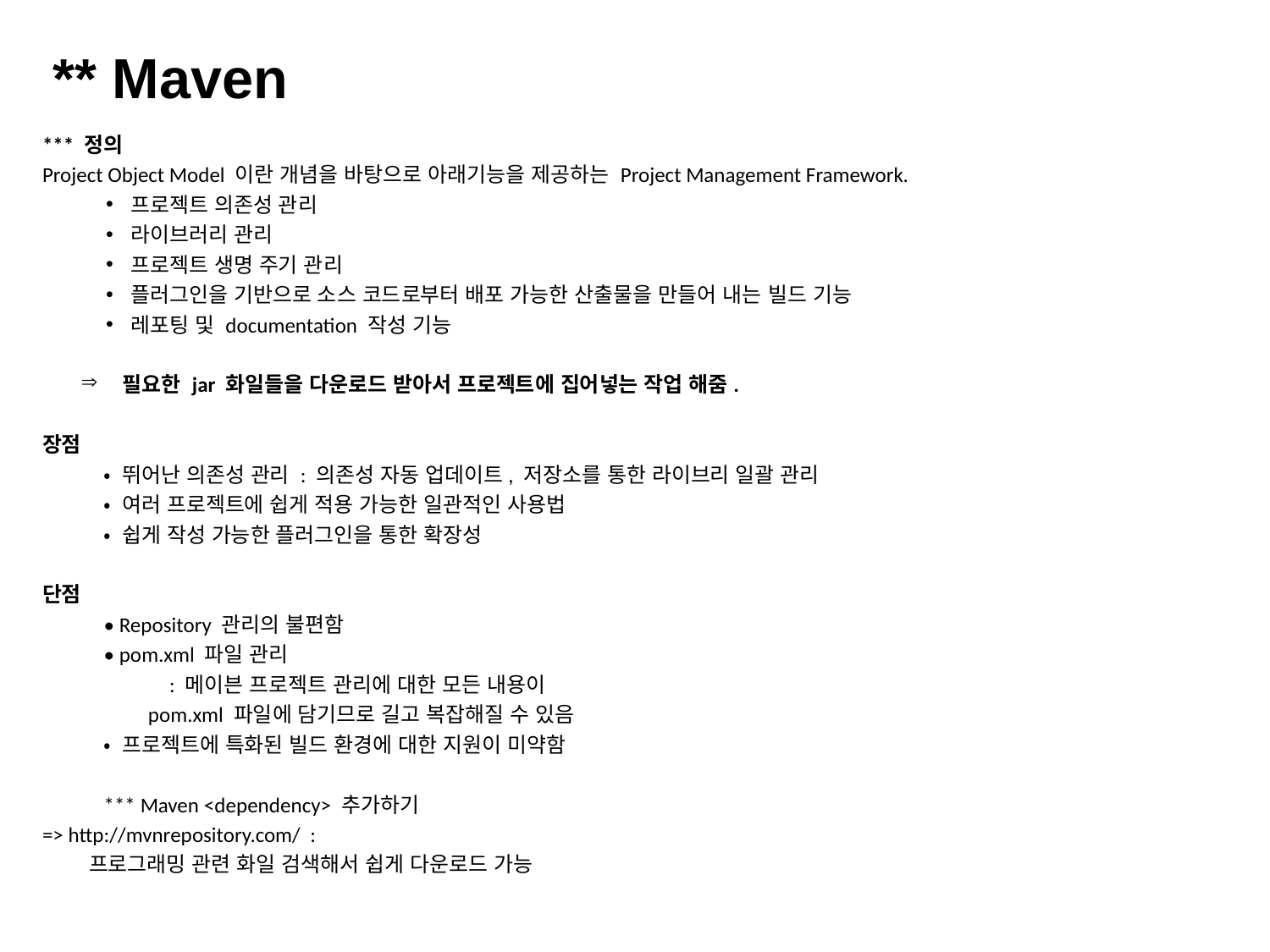

# ** Maven
*** 정의
Project Object Model 이란 개념을 바탕으로 아래기능을 제공하는 Project Management Framework.
프로젝트 의존성 관리
라이브러리 관리
프로젝트 생명 주기 관리
플러그인을 기반으로 소스 코드로부터 배포 가능한 산출물을 만들어 내는 빌드 기능
레포팅 및 documentation 작성 기능
  필요한 jar 화일들을 다운로드 받아서 프로젝트에 집어넣는 작업 해줌.

장점
• 뛰어난 의존성 관리 : 의존성 자동 업데이트, 저장소를 통한 라이브리 일괄 관리
• 여러 프로젝트에 쉽게 적용 가능한 일관적인 사용법
• 쉽게 작성 가능한 플러그인을 통한 확장성

단점
• Repository 관리의 불편함
• pom.xml 파일 관리 
	: 메이븐 프로젝트 관리에 대한 모든 내용이 
                 pom.xml 파일에 담기므로 길고 복잡해질 수 있음
• 프로젝트에 특화된 빌드 환경에 대한 지원이 미약함

*** Maven <dependency> 추가하기
=> http://mvnrepository.com/  :
 프로그래밍 관련 화일 검색해서 쉽게 다운로드 가능